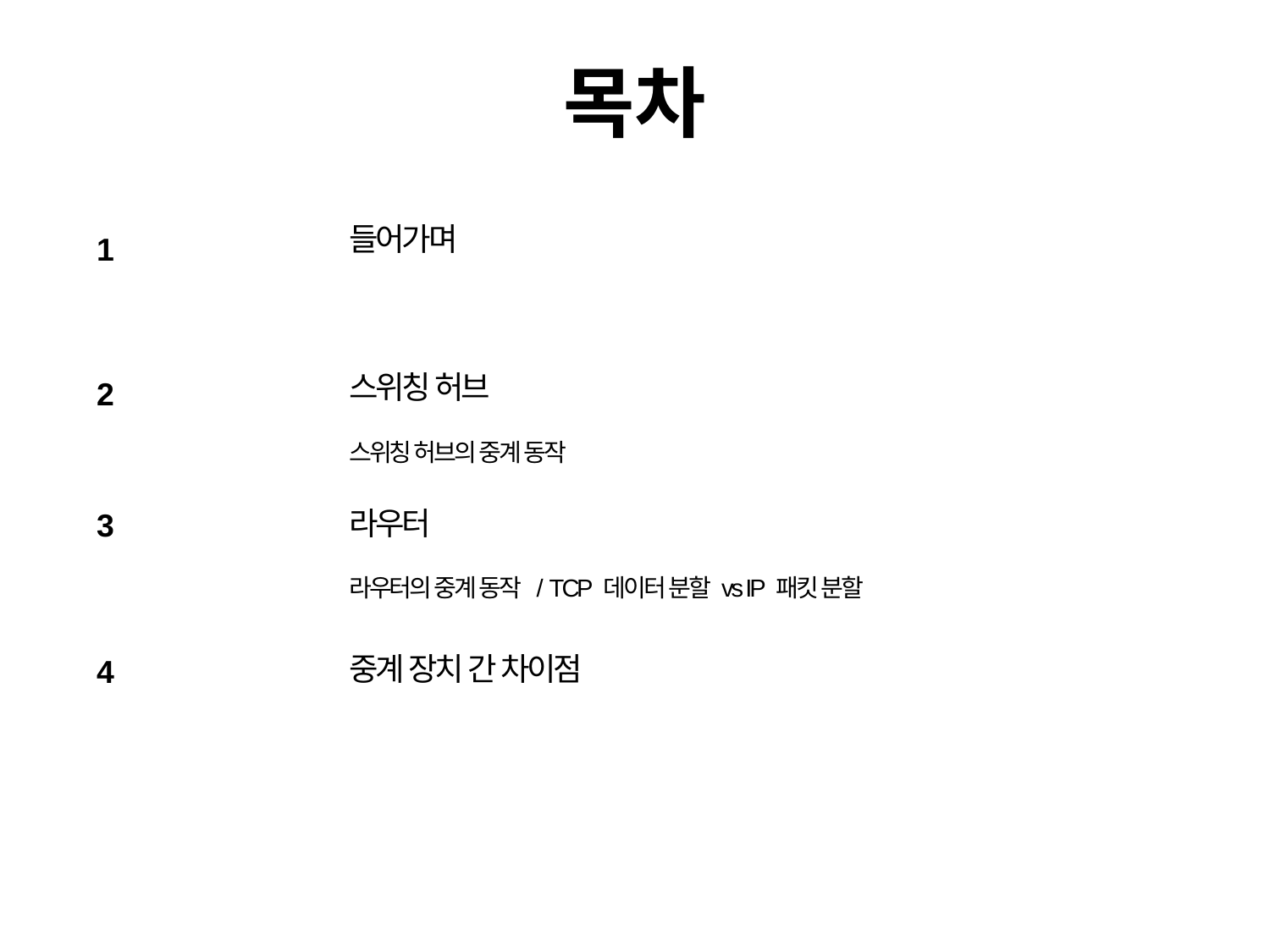

# 목차
들어가며

1
스위칭 허브
스위칭 허브의 중계 동작
2
라우터
라우터의 중계 동작  /  TCP 데이터 분할 vs IP 패킷 분할
3

중계 장치 간 차이점

4